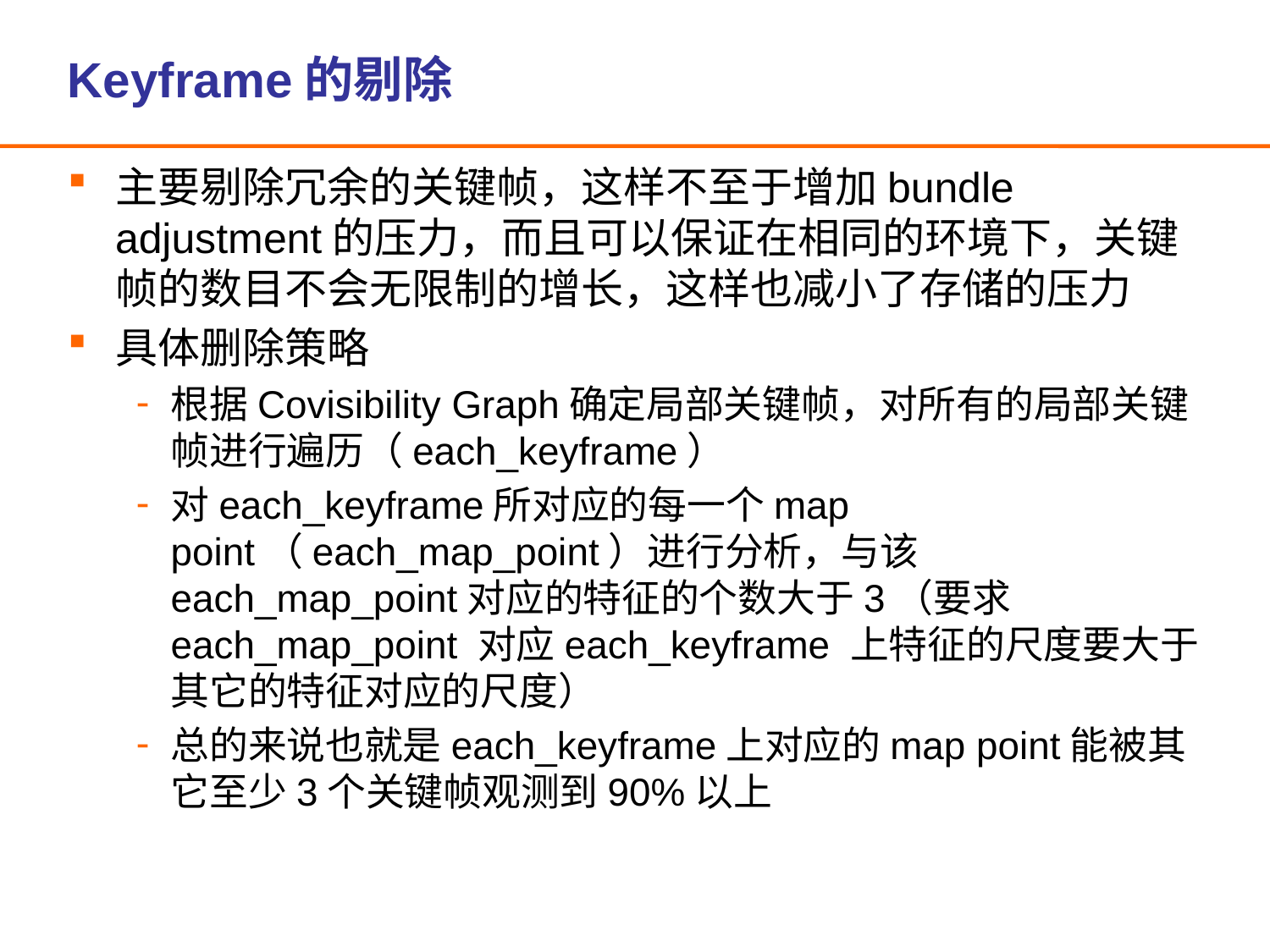

# Keyframe的剔除
主要剔除冗余的关键帧，这样不至于增加bundle adjustment的压力，而且可以保证在相同的环境下，关键帧的数目不会无限制的增长，这样也减小了存储的压力
具体删除策略
根据Covisibility Graph确定局部关键帧，对所有的局部关键帧进行遍历（each_keyframe）
对each_keyframe所对应的每一个map point（each_map_point）进行分析，与该each_map_point对应的特征的个数大于3（要求each_map_point 对应each_keyframe 上特征的尺度要大于其它的特征对应的尺度）
总的来说也就是each_keyframe上对应的map point能被其它至少3个关键帧观测到90%以上